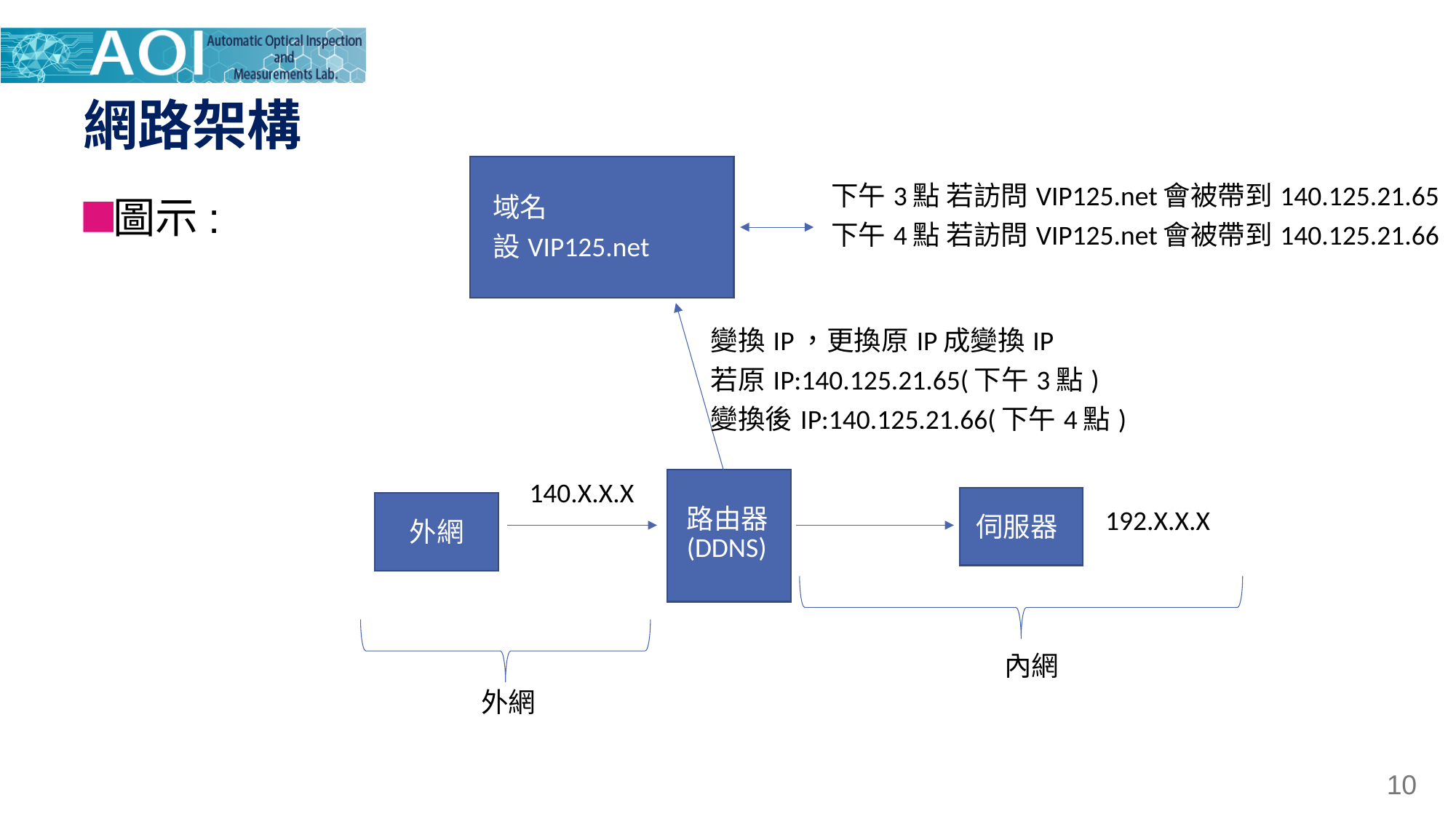

# 網路架構

| 下午3點 若訪問VIP125.net會被帶到140.125.21.65 下午4點 若訪問VIP125.net會被帶到140.125.21.66 |
| --- |
| 域名 設VIP125.net |
| --- |
圖示:
| 變換IP，更換原IP成變換IP 若原IP:140.125.21.65(下午3點) 變換後IP:140.125.21.66(下午4點) |
| --- |

| 140.X.X.X |
| --- |

| 路由器 (DDNS) |
| --- |

| 伺服器 |
| --- |
| 192.X.X.X |
| --- |
| 外網 |
| --- |

| 內網 |
| --- |
| 外網 |
| --- |